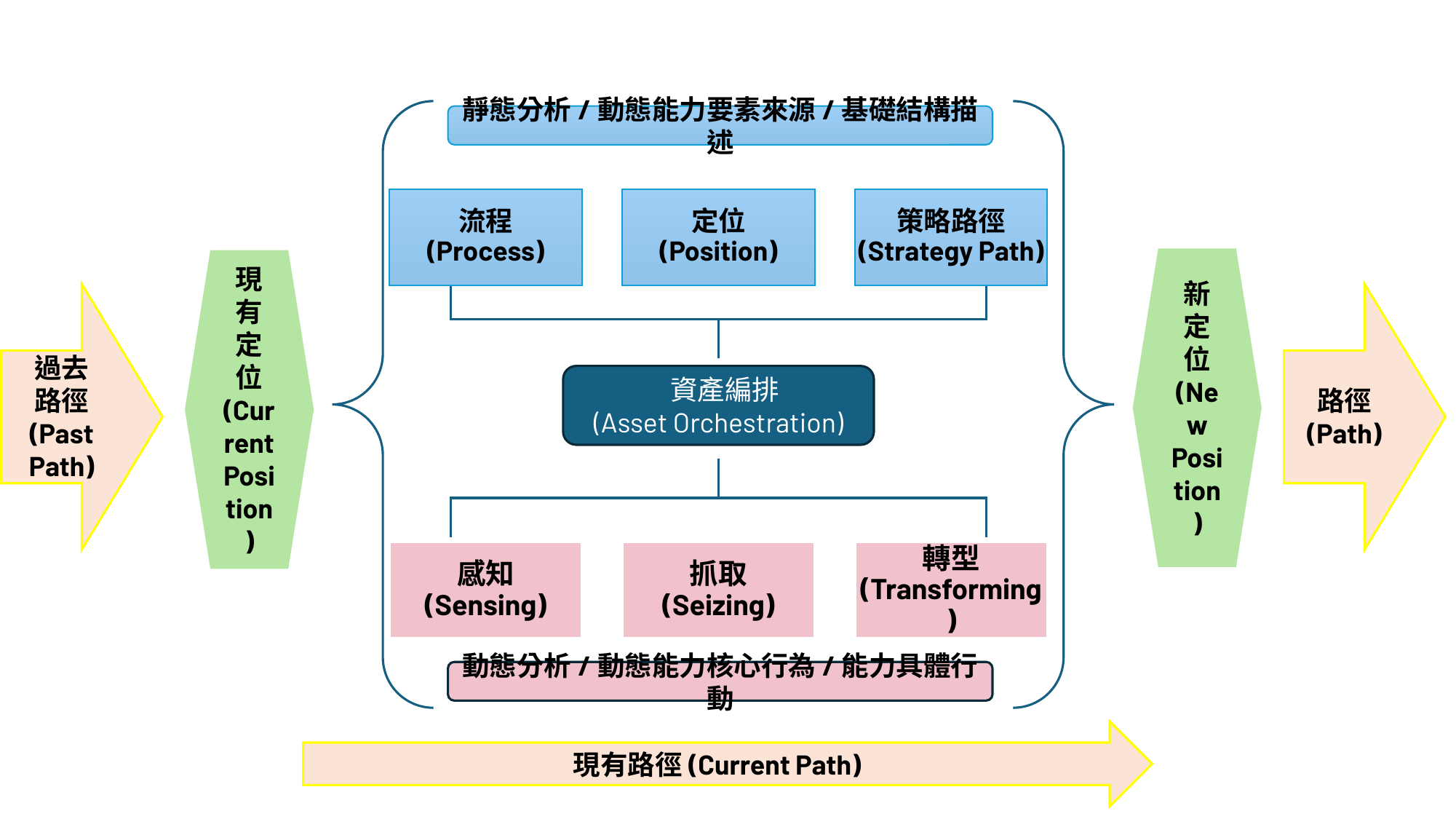

現有路徑(Current Path)
靜態分析/動態能力要素來源/基礎結構描述
流程
(Process)
定位
(Position)
策略路徑
(Strategy Path)

新定位
(New Position)
路徑
(Path)
現有定位
(Current Position)
過去
路徑
(Past Path)
 資產編排
(Asset Orchestration)
感知
(Sensing)
抓取
(Seizing)
轉型
(Transforming)
動態分析/動態能力核心行為/能力具體行動